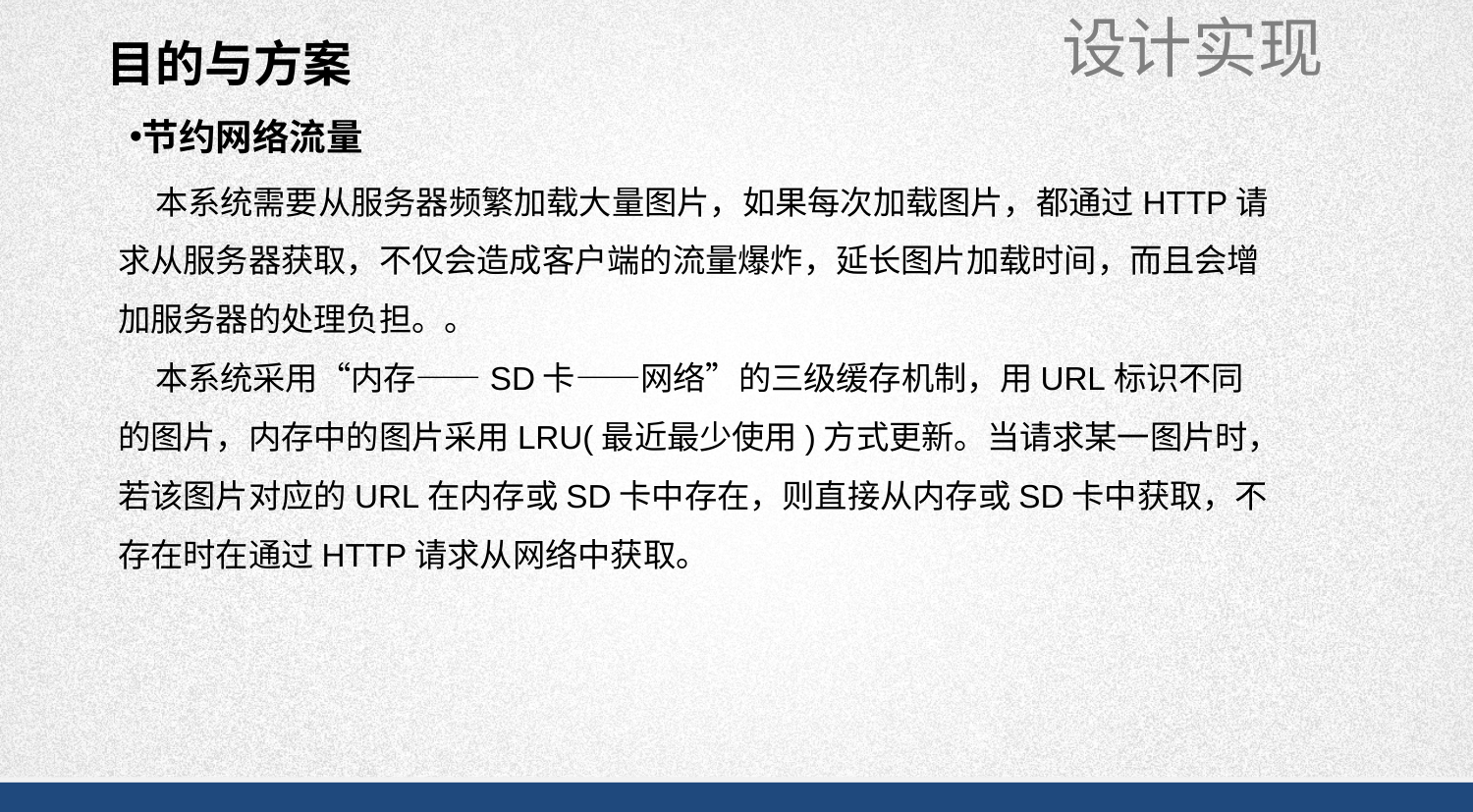

设计实现
目的与方案
节约网络流量
    本系统需要从服务器频繁加载大量图片，如果每次加载图片，都通过HTTP请求从服务器获取，不仅会造成客户端的流量爆炸，延长图片加载时间，而且会增加服务器的处理负担。。
    本系统采用“内存——SD卡——网络”的三级缓存机制，用URL标识不同的图片，内存中的图片采用LRU(最近最少使用)方式更新。当请求某一图片时，若该图片对应的URL在内存或SD卡中存在，则直接从内存或SD卡中获取，不存在时在通过HTTP请求从网络中获取。